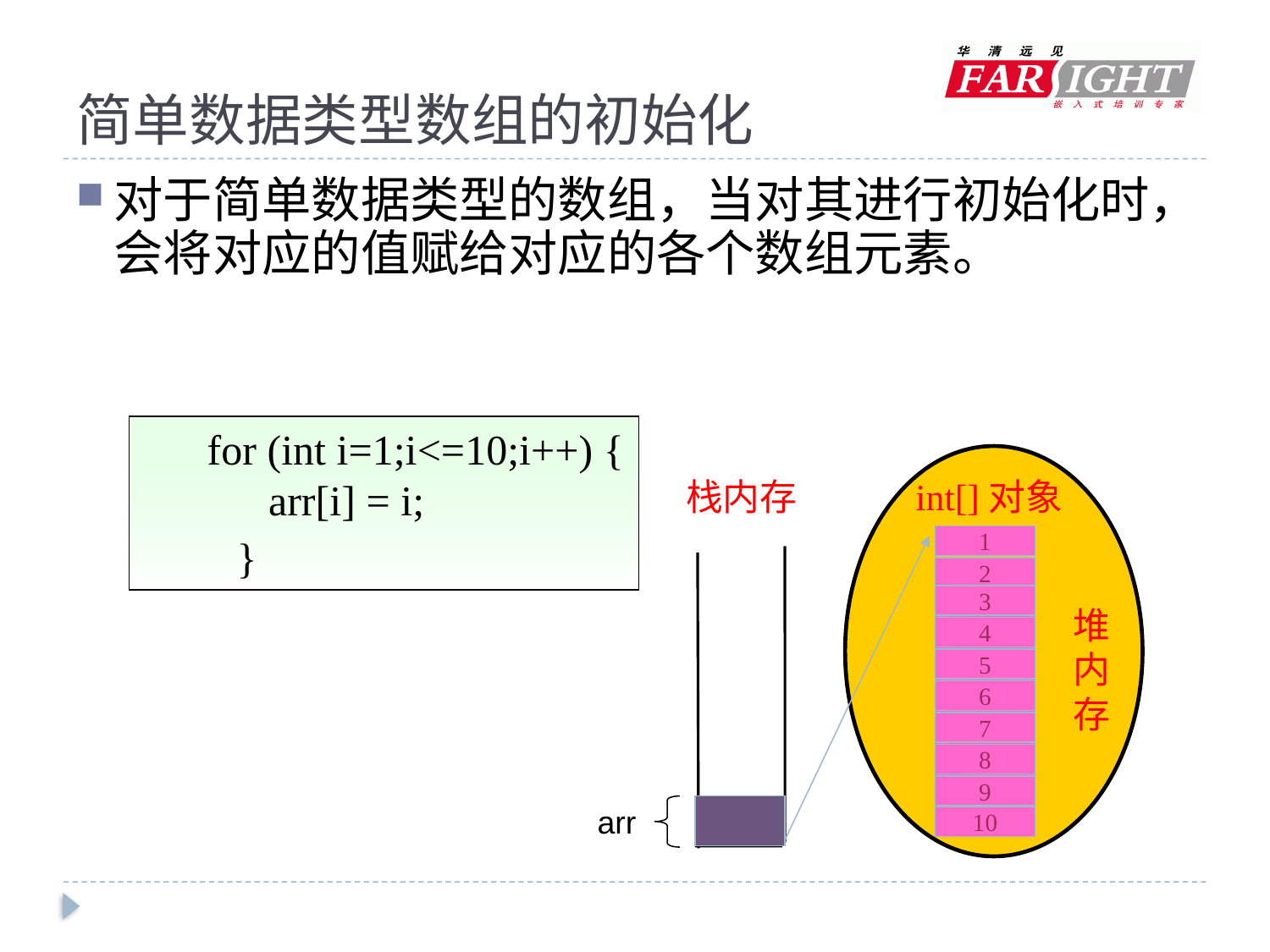

# 简单数据类型数组的初始化
对于简单数据类型的数组，当对其进行初始化时，会将对应的值赋给对应的各个数组元素。
for (int i=1;i<=10;i++) {
      arr[i] = i;
   }

int[]对象
0
0
0
0
0
0
0
0
0
0
堆内存
栈内存

arr

1
2
3
4
5
6
7
8
9
10